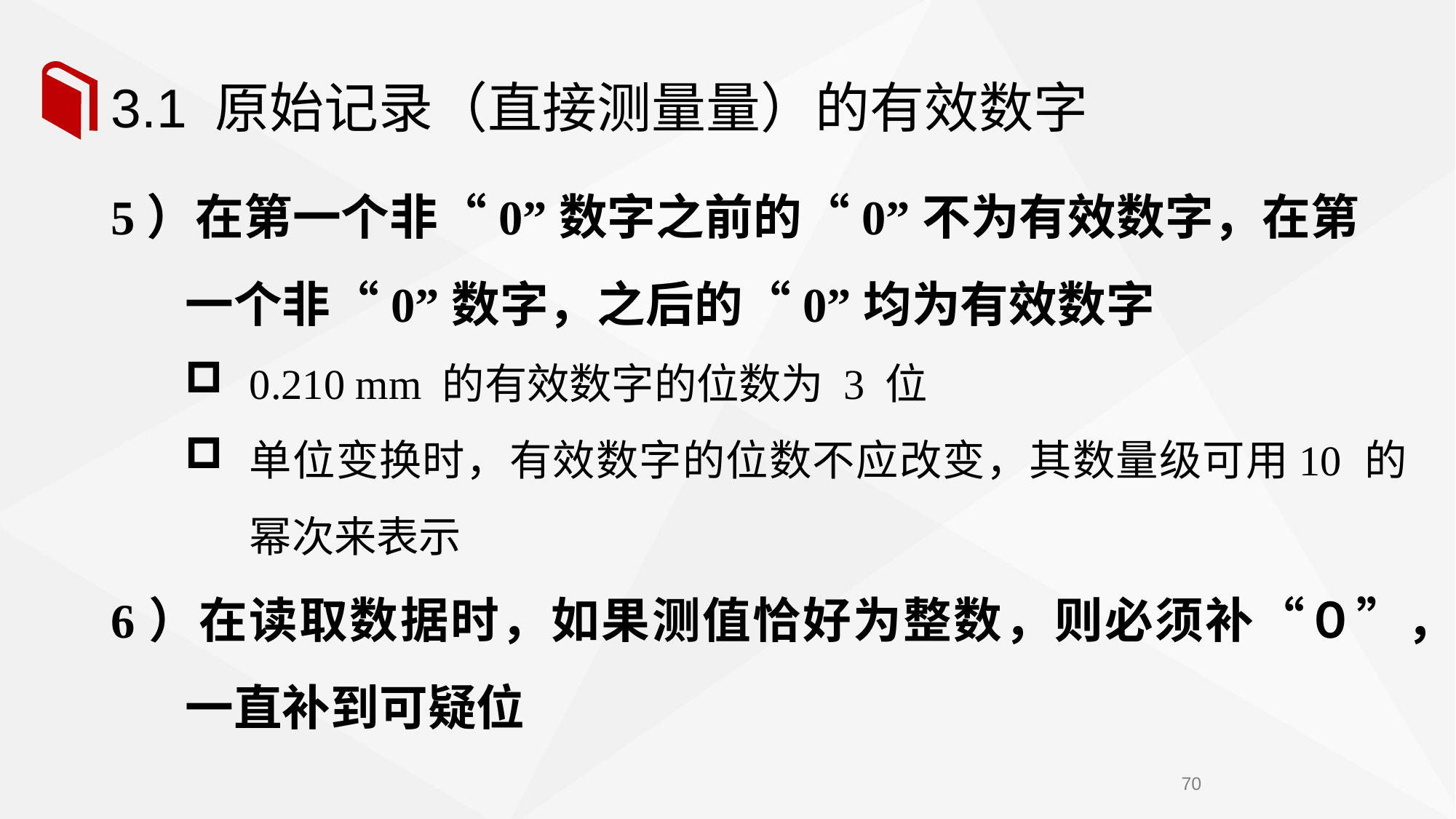

# 3.1 原始记录（直接测量量）的有效数字
5）在第一个非“0”数字之前的“0”不为有效数字，在第一个非“0”数字，之后的“0”均为有效数字
0.210 mm 的有效数字的位数为 3 位
单位变换时，有效数字的位数不应改变，其数量级可用10 的幂次来表示
6）在读取数据时，如果测值恰好为整数，则必须补“０”，一直补到可疑位
70